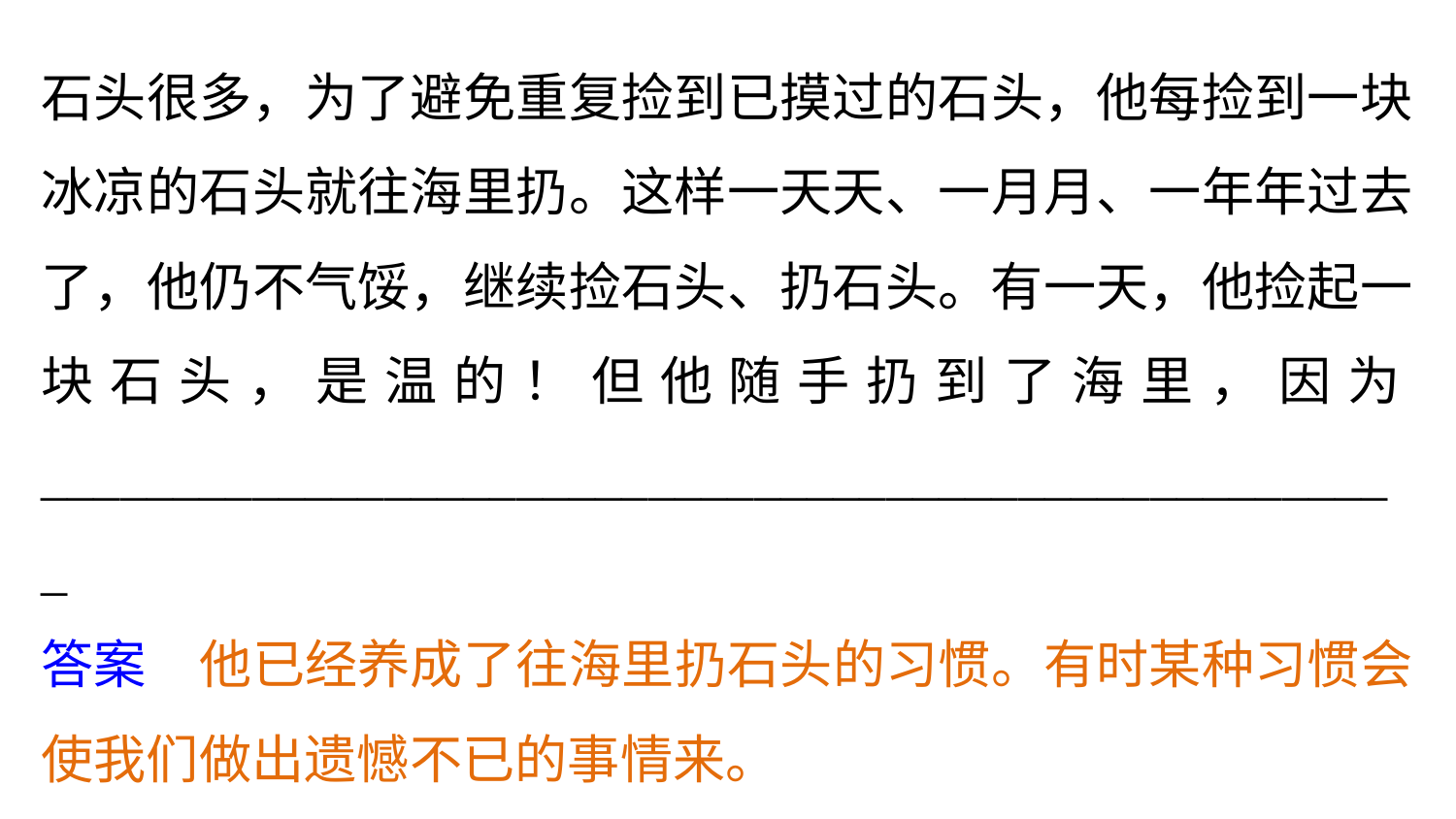

石头很多，为了避免重复捡到已摸过的石头，他每捡到一块冰凉的石头就往海里扔。这样一天天、一月月、一年年过去了，他仍不气馁，继续捡石头、扔石头。有一天，他捡起一块石头，是温的！但他随手扔到了海里，因为____________________________________________________
答案　他已经养成了往海里扔石头的习惯。有时某种习惯会使我们做出遗憾不已的事情来。